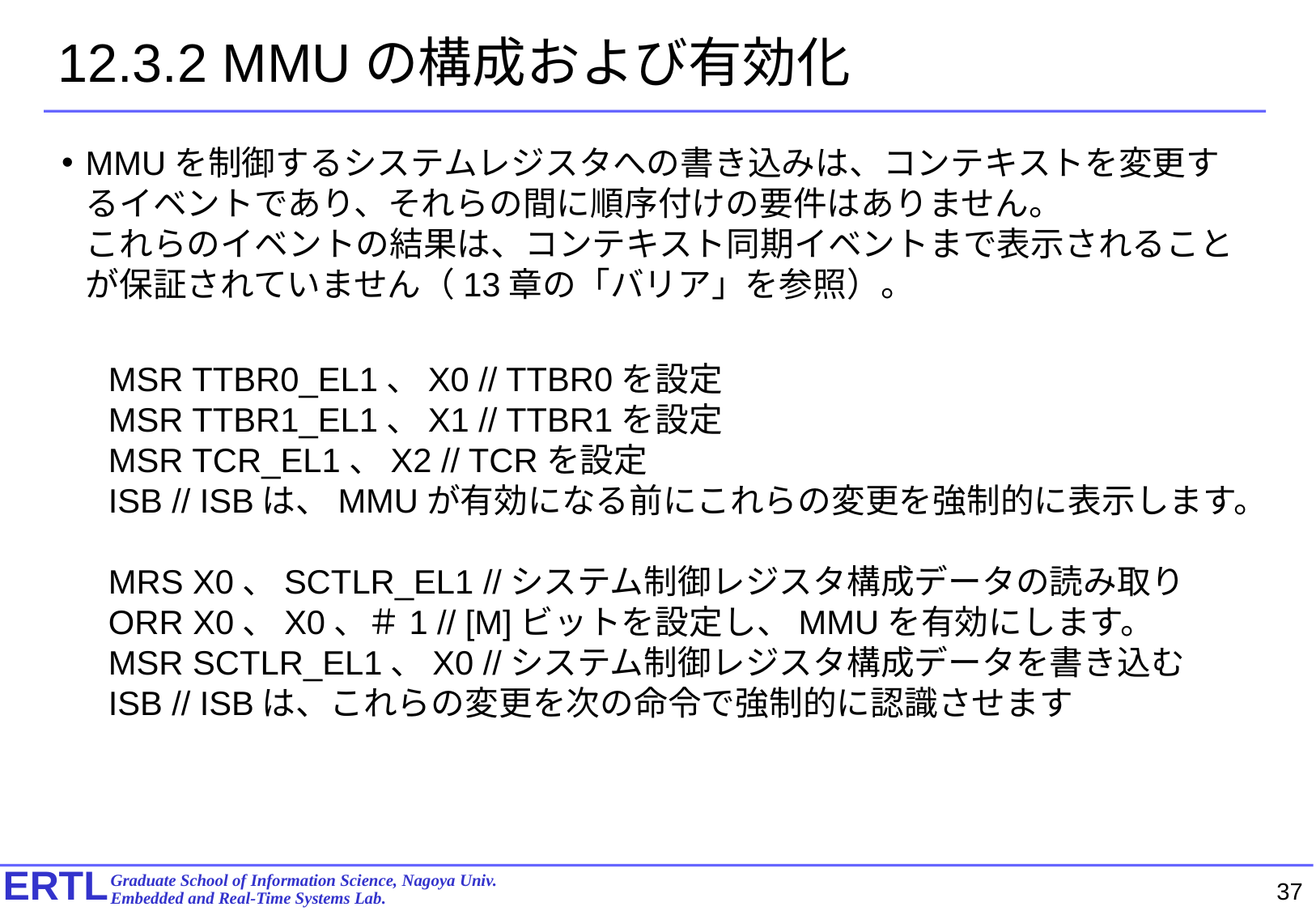

# 12.3.2 MMUの構成および有効化
MMUを制御するシステムレジスタへの書き込みは、コンテキストを変更するイベントであり、それらの間に順序付けの要件はありません。
これらのイベントの結果は、コンテキスト同期イベントまで表示されることが保証されていません（13章の「バリア」を参照）。

MSR TTBR0_EL1、X0 // TTBR0を設定
MSR TTBR1_EL1、X1 // TTBR1を設定
MSR TCR_EL1、X2 // TCRを設定
ISB // ISBは、MMUが有効になる前にこれらの変更を強制的に表示します。
MRS X0、SCTLR_EL1 //システム制御レジスタ構成データの読み取り
ORR X0、X0、＃1 // [M]ビットを設定し、MMUを有効にします。
MSR SCTLR_EL1、X0 //システム制御レジスタ構成データを書き込む
ISB // ISBは、これらの変更を次の命令で強制的に認識させます

37